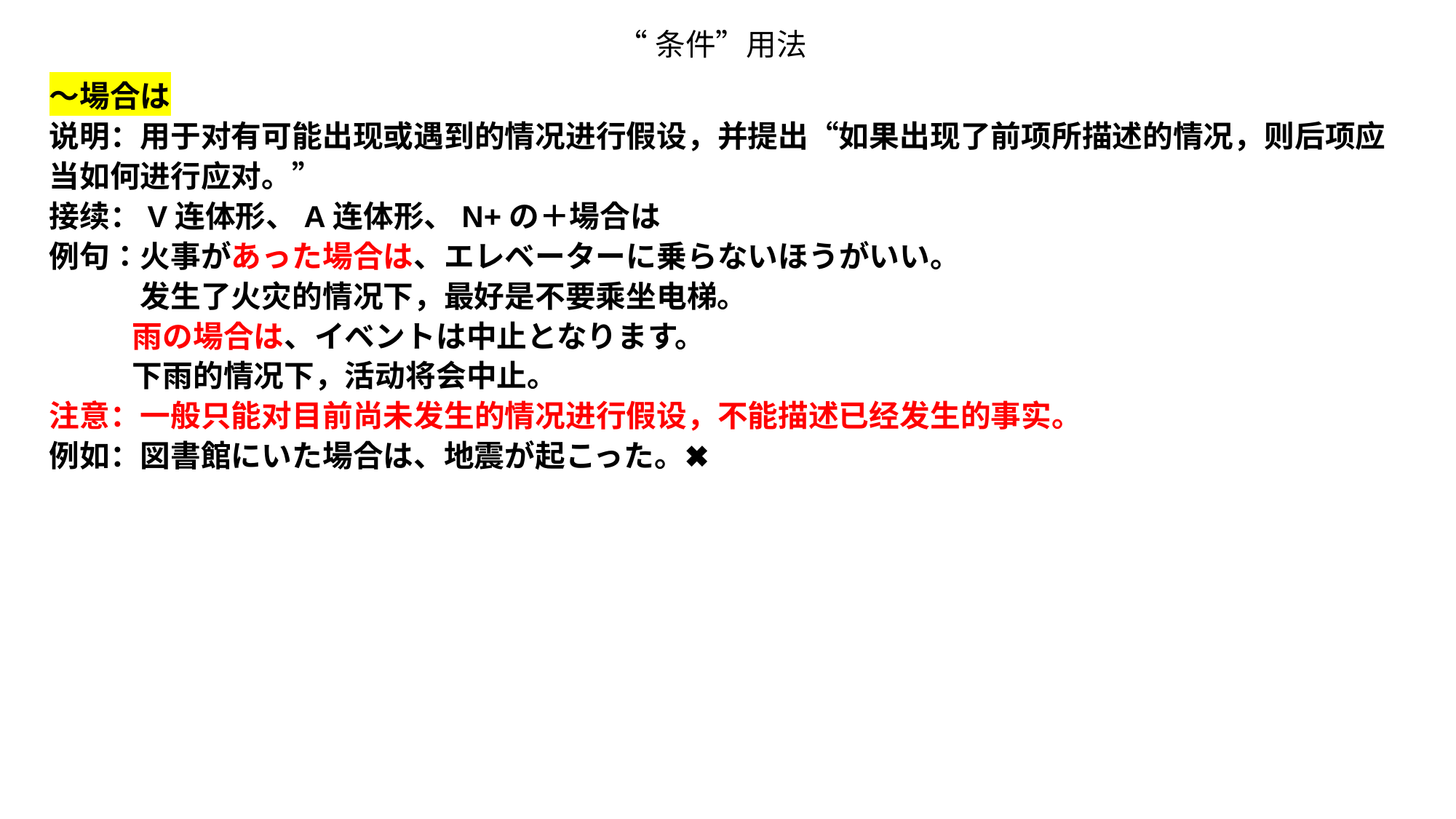

“条件”用法
～場合は
说明：用于对有可能出现或遇到的情况进行假设，并提出“如果出现了前项所描述的情况，则后项应当如何进行应对。”
接续：V连体形、A连体形、N+の＋場合は
例句：火事があった場合は、エレベーターに乗らないほうがいい。
　　　发生了火灾的情况下，最好是不要乘坐电梯。
           雨の場合は、イベントは中止となります。
           下雨的情况下，活动将会中止。
注意：一般只能对目前尚未发生的情况进行假设，不能描述已经发生的事实。
例如：図書館にいた場合は、地震が起こった。✖